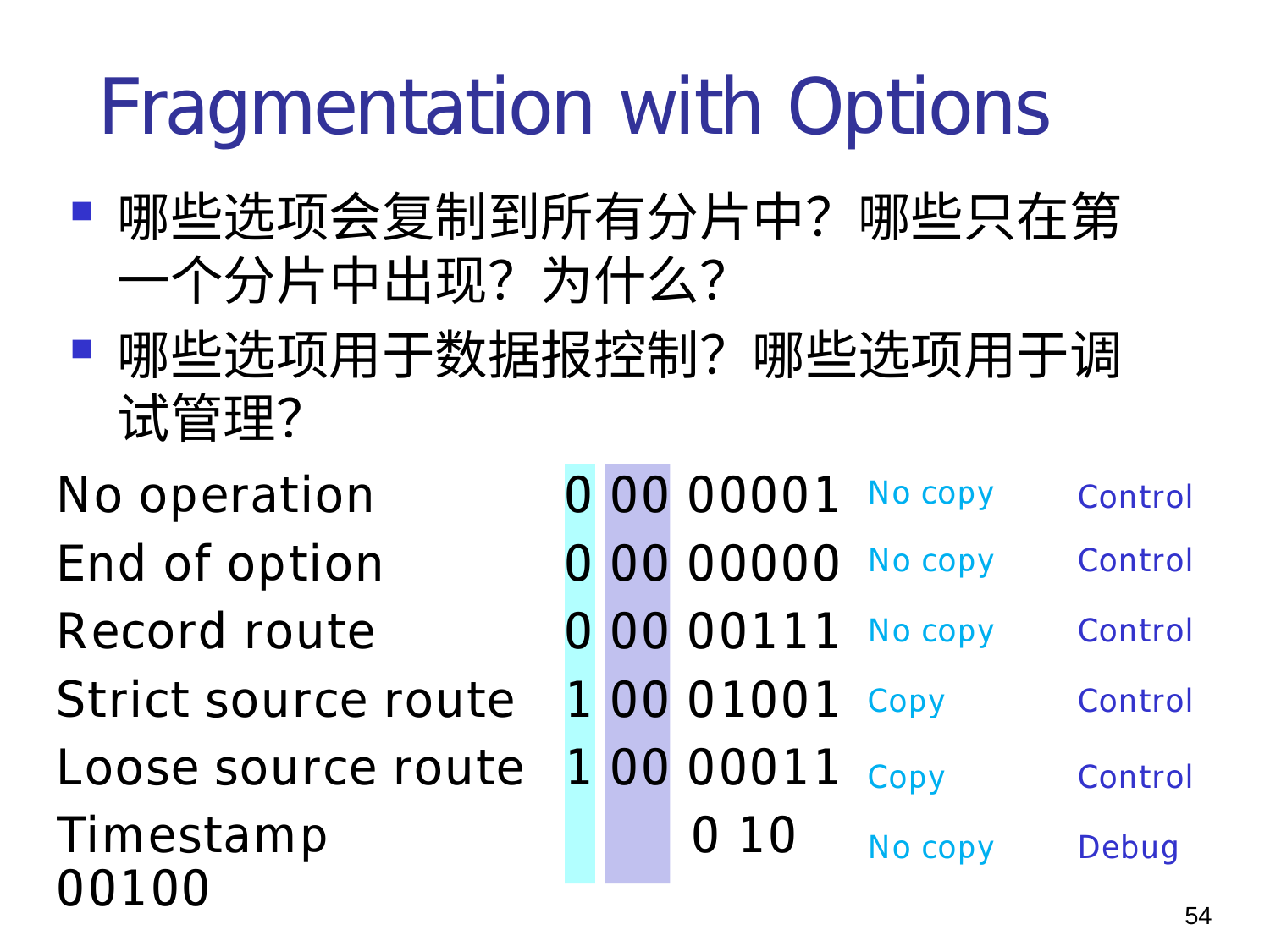

# Fragmentation with Options
哪些选项会复制到所有分片中？哪些只在第一个分片中出现？为什么？
哪些选项用于数据报控制？哪些选项用于调试管理？
No operation		0 00 00001
End of option		0 00 00000
Record route		0 00 00111
Strict source route	1 00 01001
Loose source route	1 00 00011
Timestamp			0 10 00100

No copy
Control
No copy
Control
No copy
Control
Copy
Control
Copy
Control
No copy
Debug
54